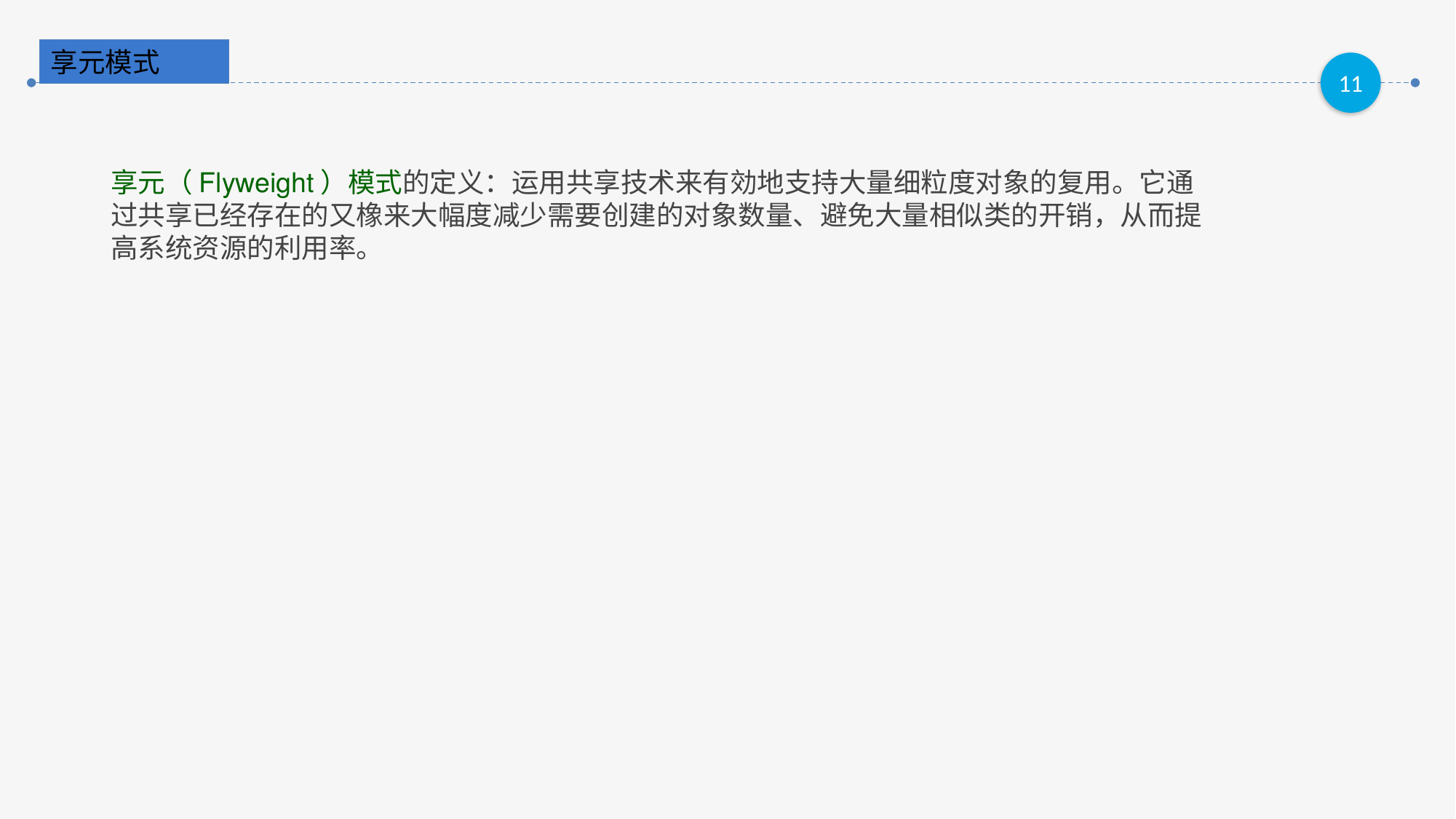

享元模式
享元（Flyweight）模式的定义：运用共享技术来有効地支持大量细粒度对象的复用。它通过共享已经存在的又橡来大幅度减少需要创建的对象数量、避免大量相似类的开销，从而提高系统资源的利用率。